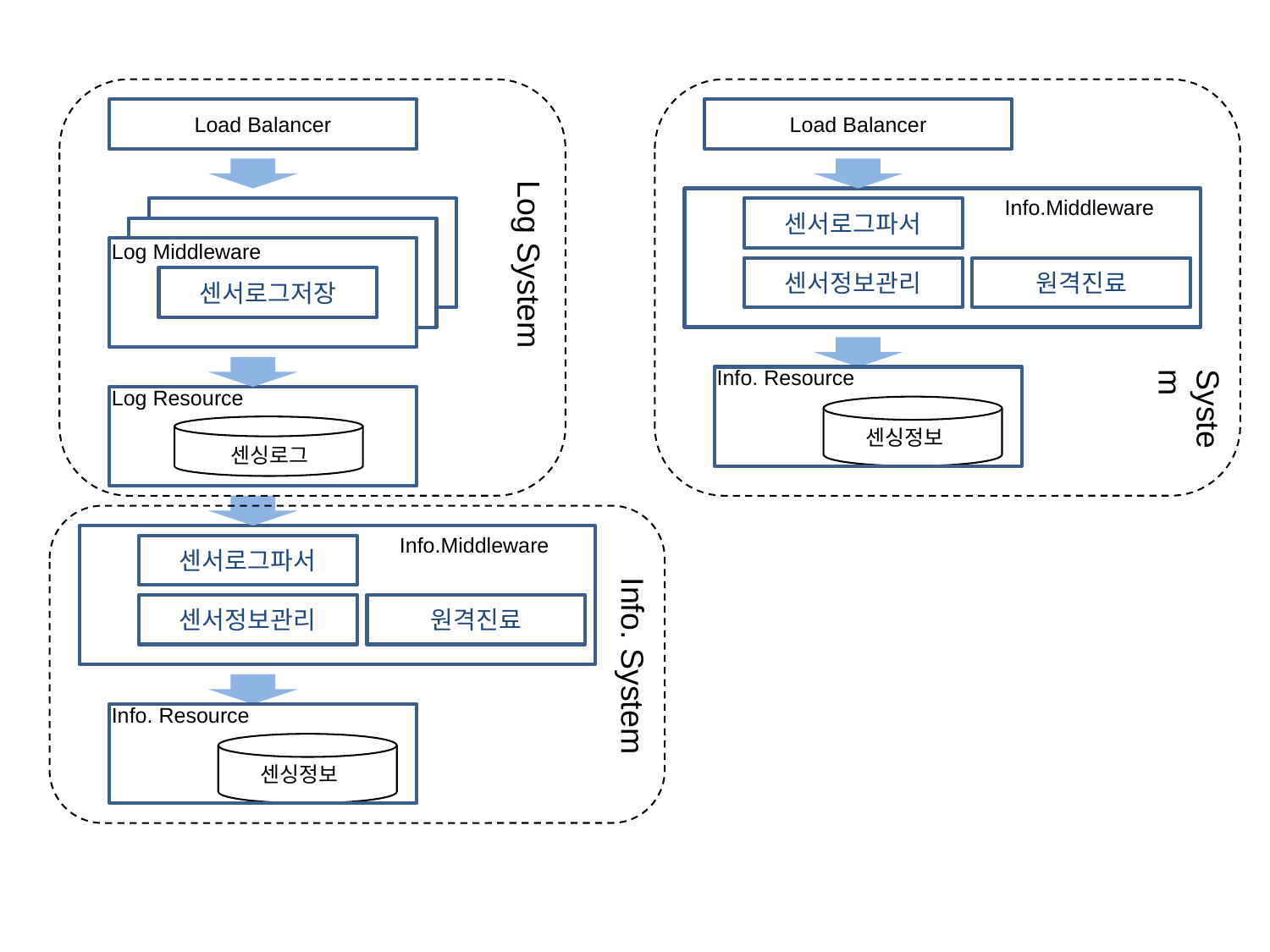

Load Balancer
Load Balancer

Log System

Info.Middleware

센서로그파서

Log Middleware

센서정보관리
원격진료
센서로그저장

System
Info. Resource

Log Resource

센싱정보
센싱로그

Info.Middleware
센서로그파서
Info. System
센서정보관리
원격진료

Info. Resource

센싱정보